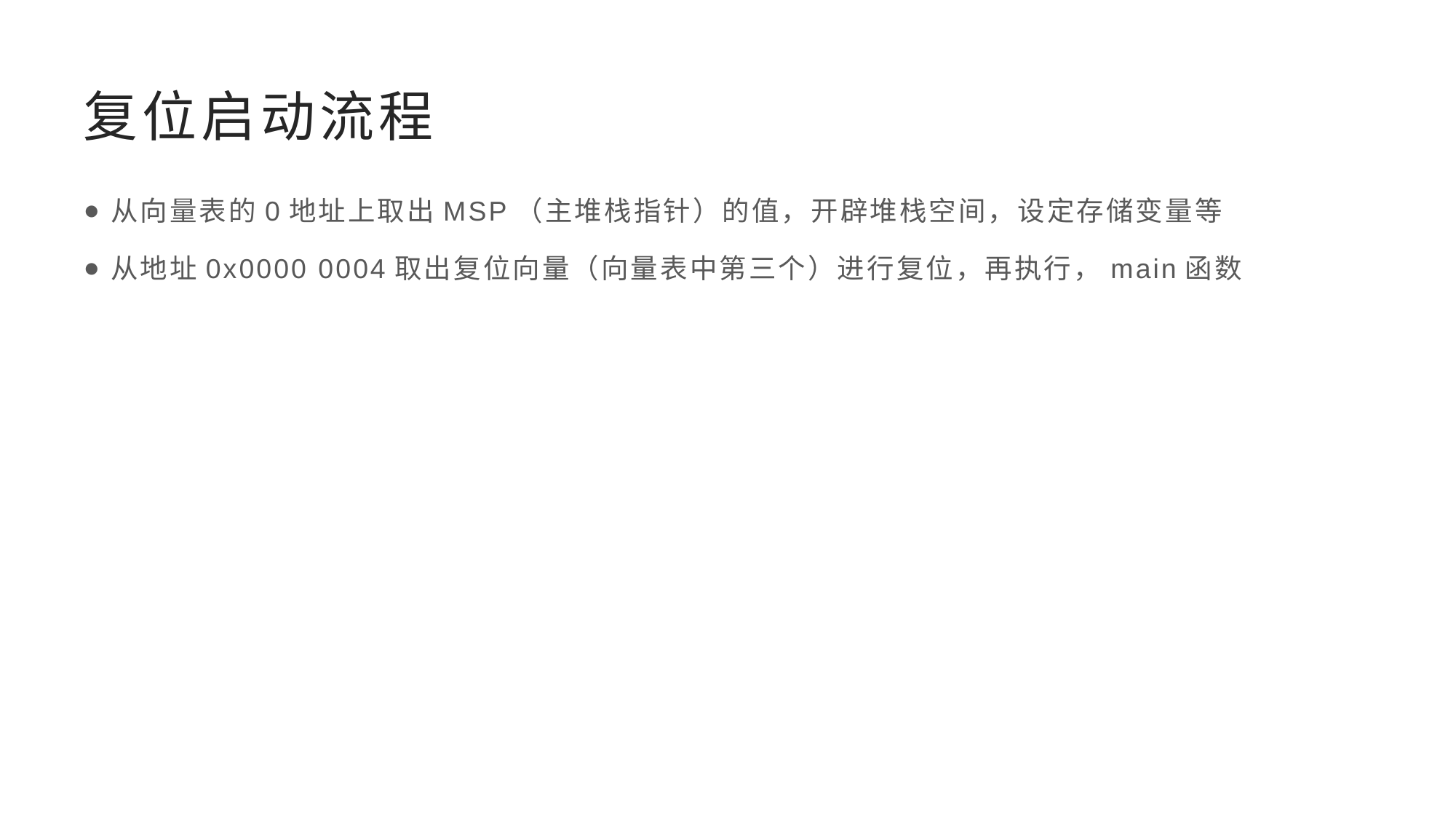

# 复位启动流程
从向量表的0地址上取出MSP（主堆栈指针）的值，开辟堆栈空间，设定存储变量等
从地址0x0000 0004取出复位向量（向量表中第三个）进行复位，再执行，main函数